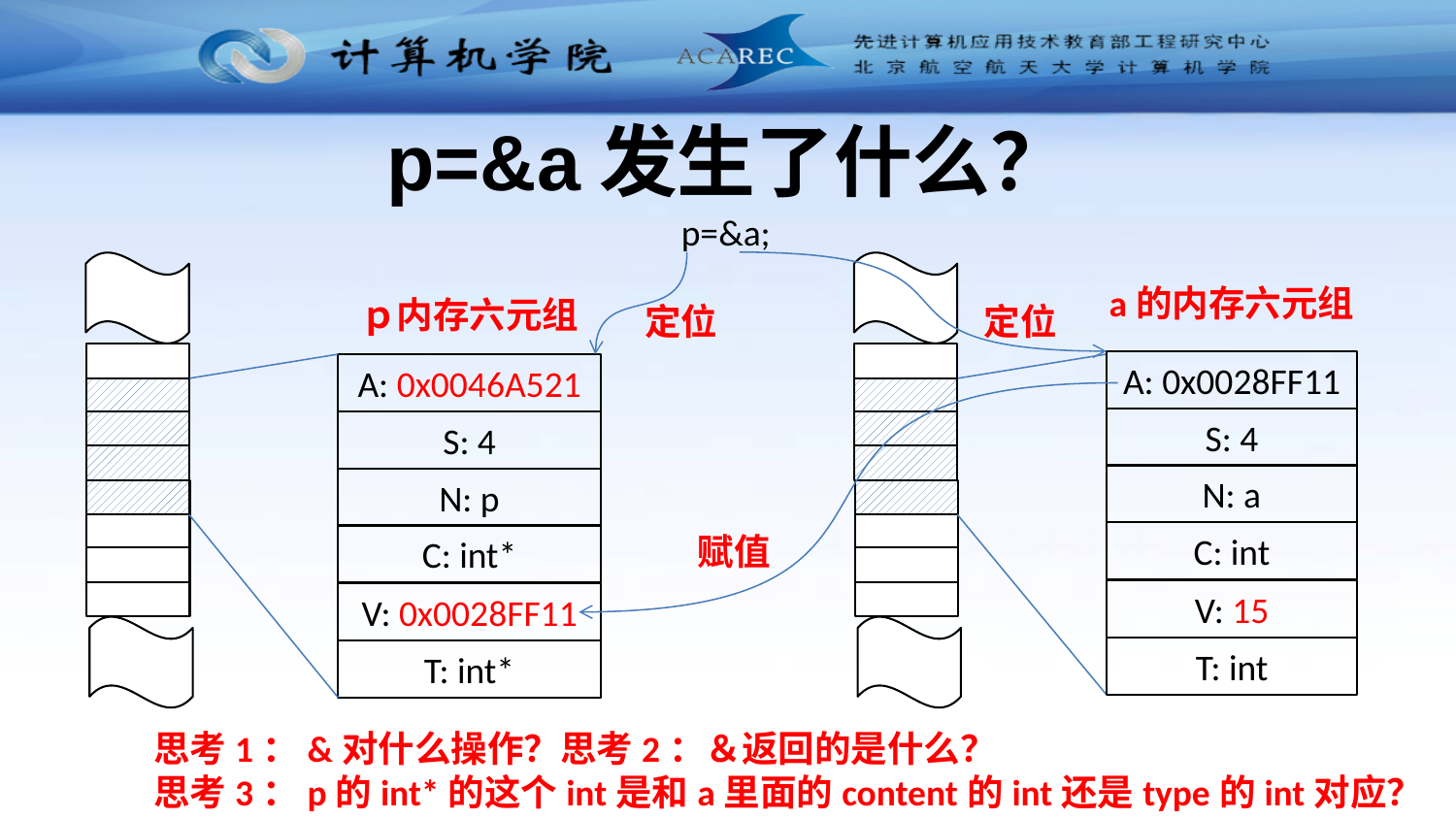

# p=&a发生了什么？
p=&a;

a的内存六元组
ｐ内存六元组
定位
定位

A: 0x0028FF11
S: 4
N: a
C: int
V: 15
T: int
A: 0x0046A521

S: 4

N: p

赋值
C: int*

V: 0x0028FF11

T: int*
思考1：&对什么操作？思考2：＆返回的是什么？
思考3：p的int*的这个int是和a里面的content的int还是type的int对应？